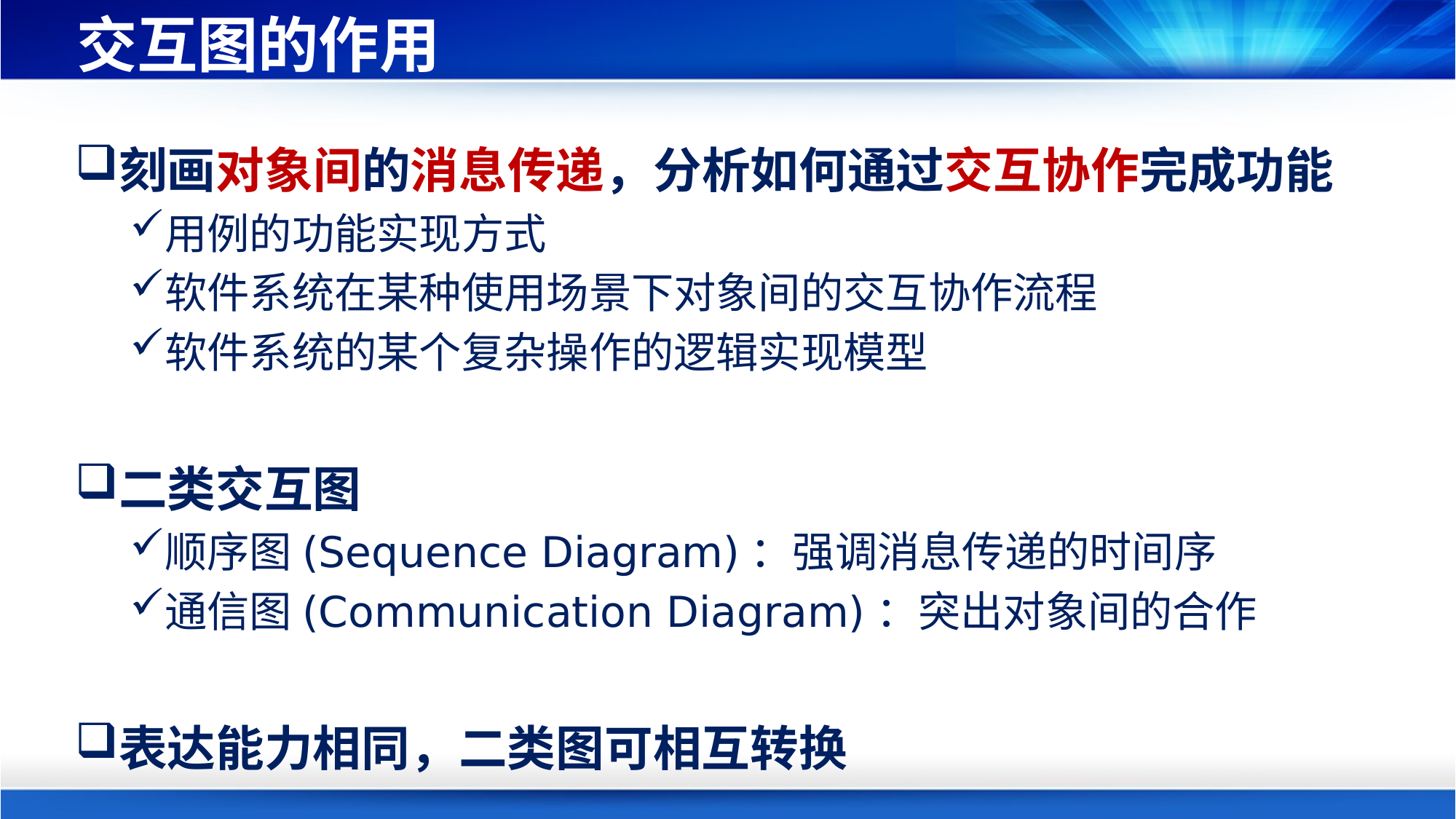

# 交互图的作用
刻画对象间的消息传递，分析如何通过交互协作完成功能
用例的功能实现方式
软件系统在某种使用场景下对象间的交互协作流程
软件系统的某个复杂操作的逻辑实现模型

二类交互图
顺序图(Sequence Diagram)：强调消息传递的时间序
通信图(Communication Diagram)：突出对象间的合作

表达能力相同，二类图可相互转换